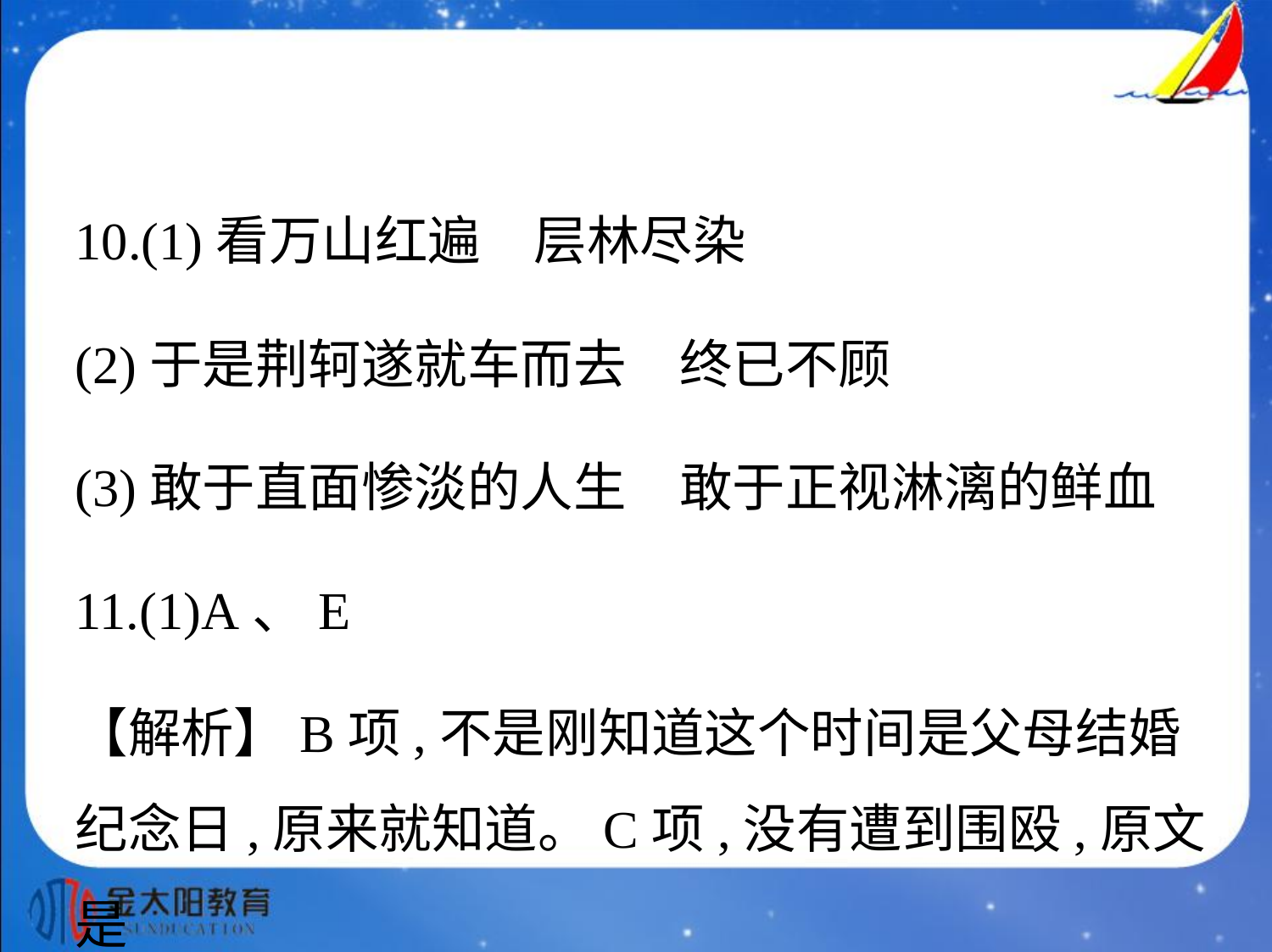

10.(1)看万山红遍　层林尽染
(2)于是荆轲遂就车而去　终已不顾
(3)敢于直面惨淡的人生　敢于正视淋漓的鲜血
11.(1)A、E
【解析】B项,不是刚知道这个时间是父母结婚
纪念日,原来就知道。C项,没有遭到围殴,原文是